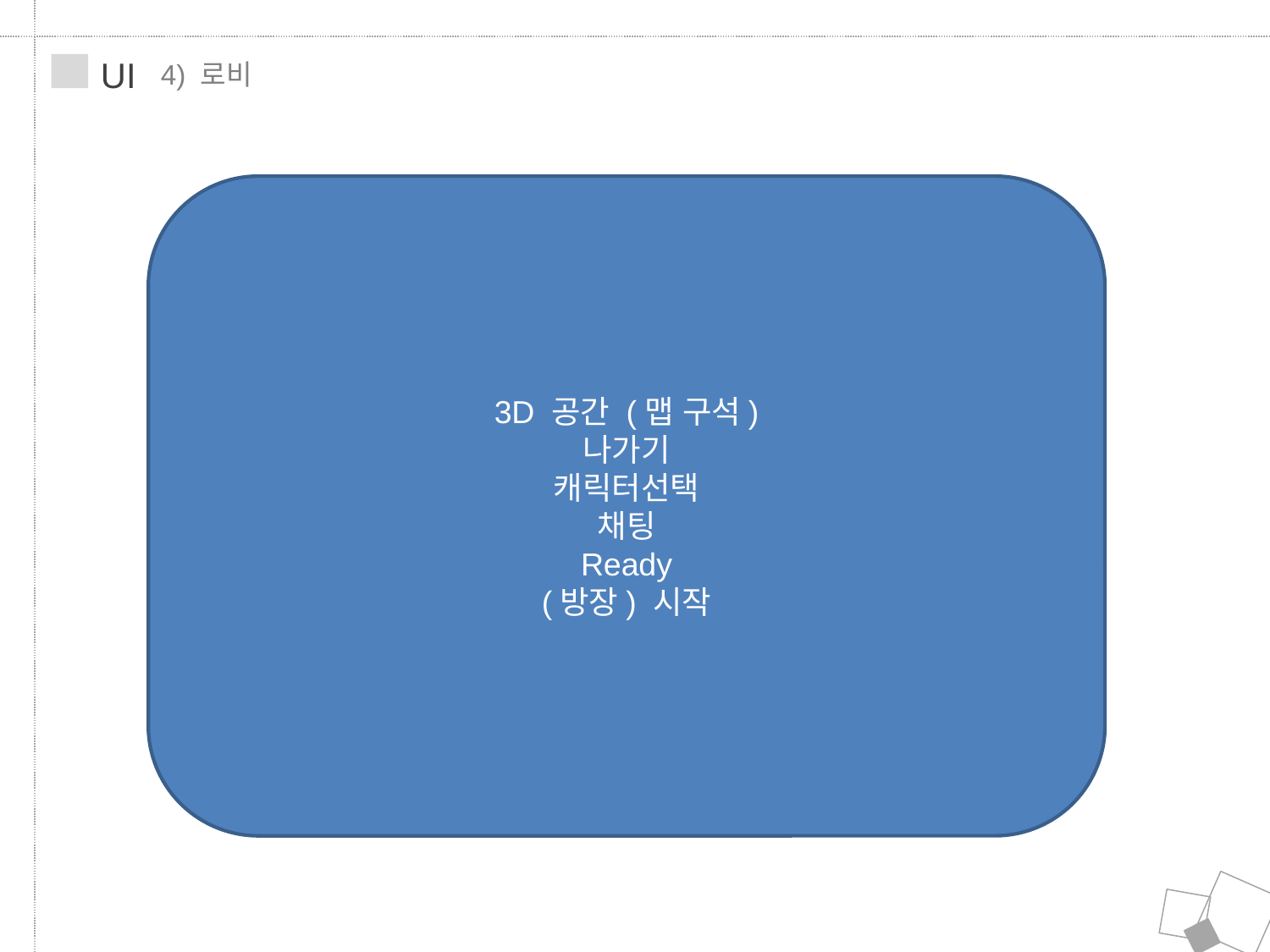

UI
4) 로비

3D 공간 (맵 구석)
나가기
캐릭터선택
채팅
Ready
(방장) 시작